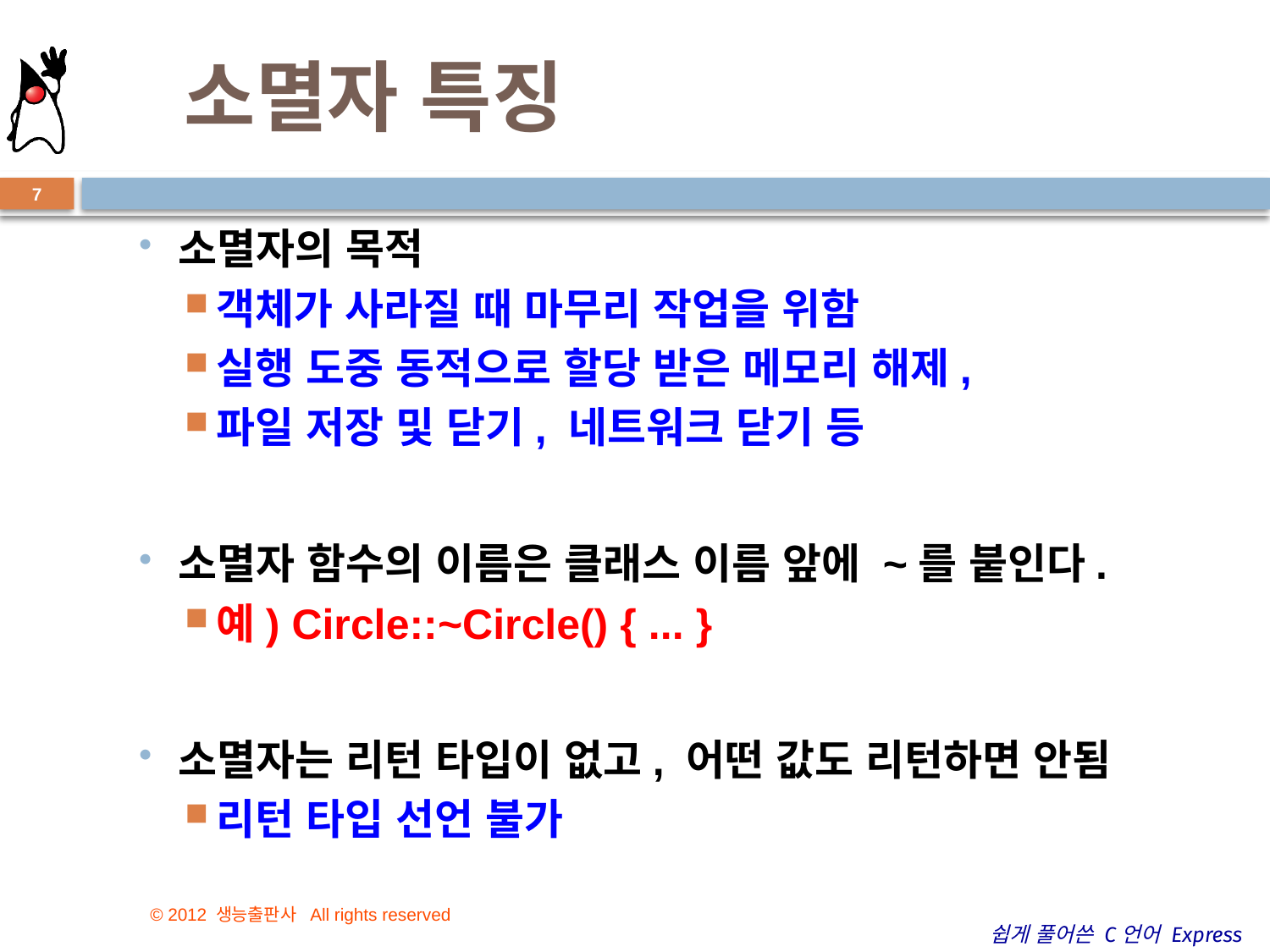

# 소멸자 특징
7
7
소멸자의 목적
객체가 사라질 때 마무리 작업을 위함
실행 도중 동적으로 할당 받은 메모리 해제,
파일 저장 및 닫기, 네트워크 닫기 등

소멸자 함수의 이름은 클래스 이름 앞에 ~를 붙인다.
예) Circle::~Circle() { ... }

소멸자는 리턴 타입이 없고, 어떤 값도 리턴하면 안됨
리턴 타입 선언 불가